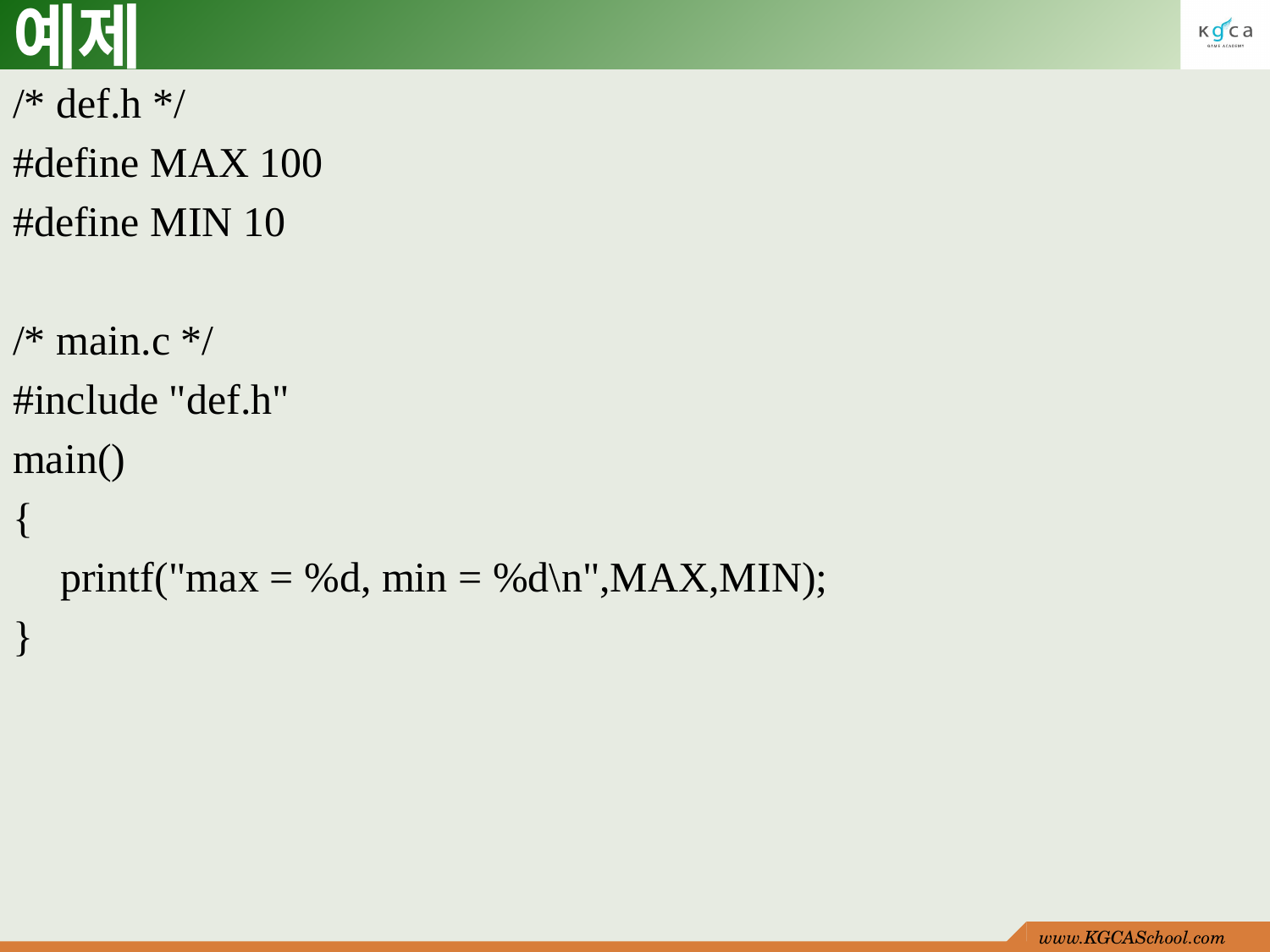

# 예제
/* def.h */
#define MAX 100
#define MIN 10

/* main.c */
#include "def.h"
main()
{
	printf("max = %d, min = %d\n",MAX,MIN);
}